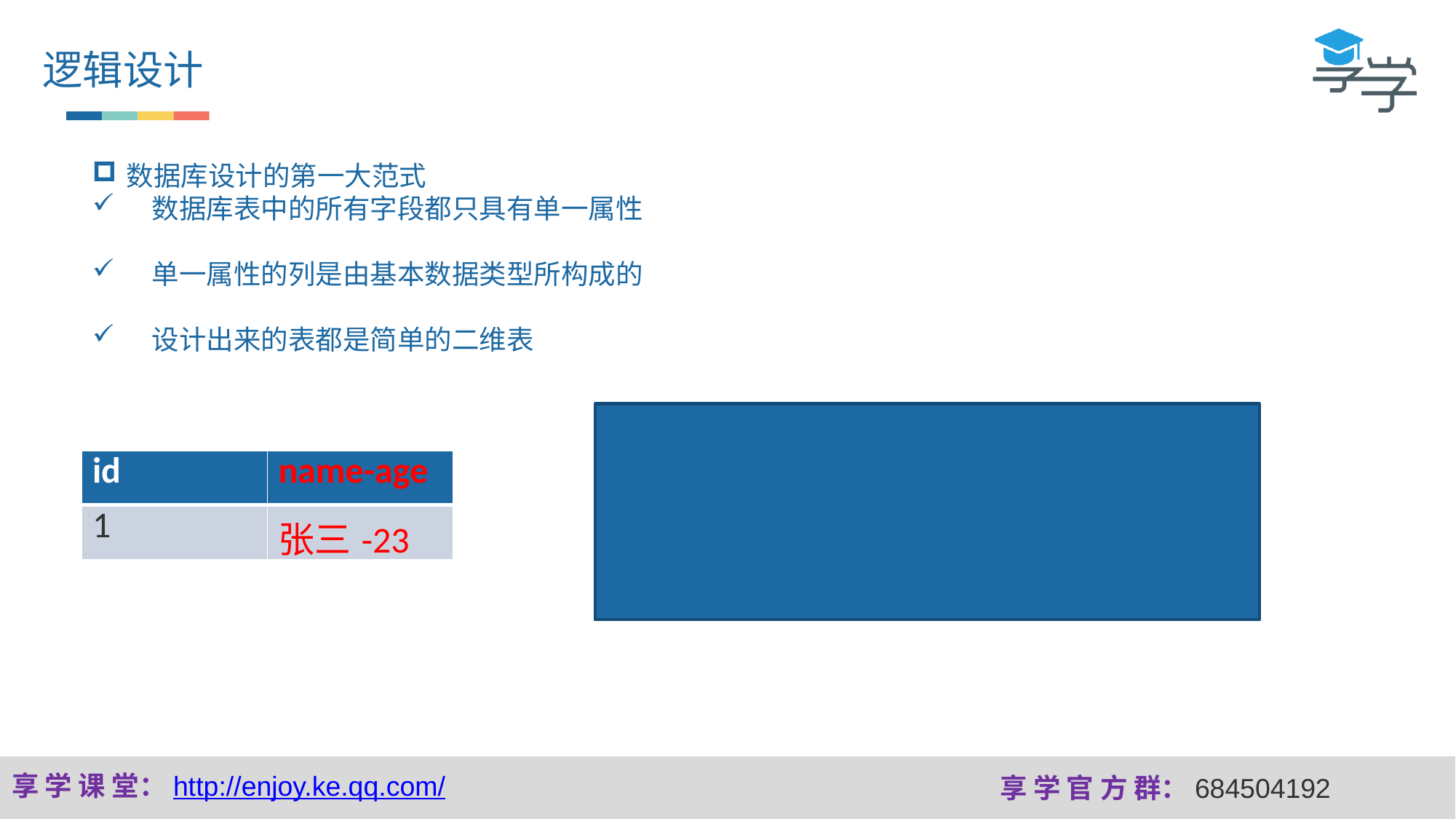

逻辑设计

数据库设计的第一大范式
  数据库表中的所有字段都只具有单一属性

  单一属性的列是由基本数据类型所构成的

  设计出来的表都是简单的二维表

| id | name-age |
| --- | --- |
| 1 | 张三-23 |
| id | name | age |
| --- | --- | --- |
| 1 | 张三 | 23 |